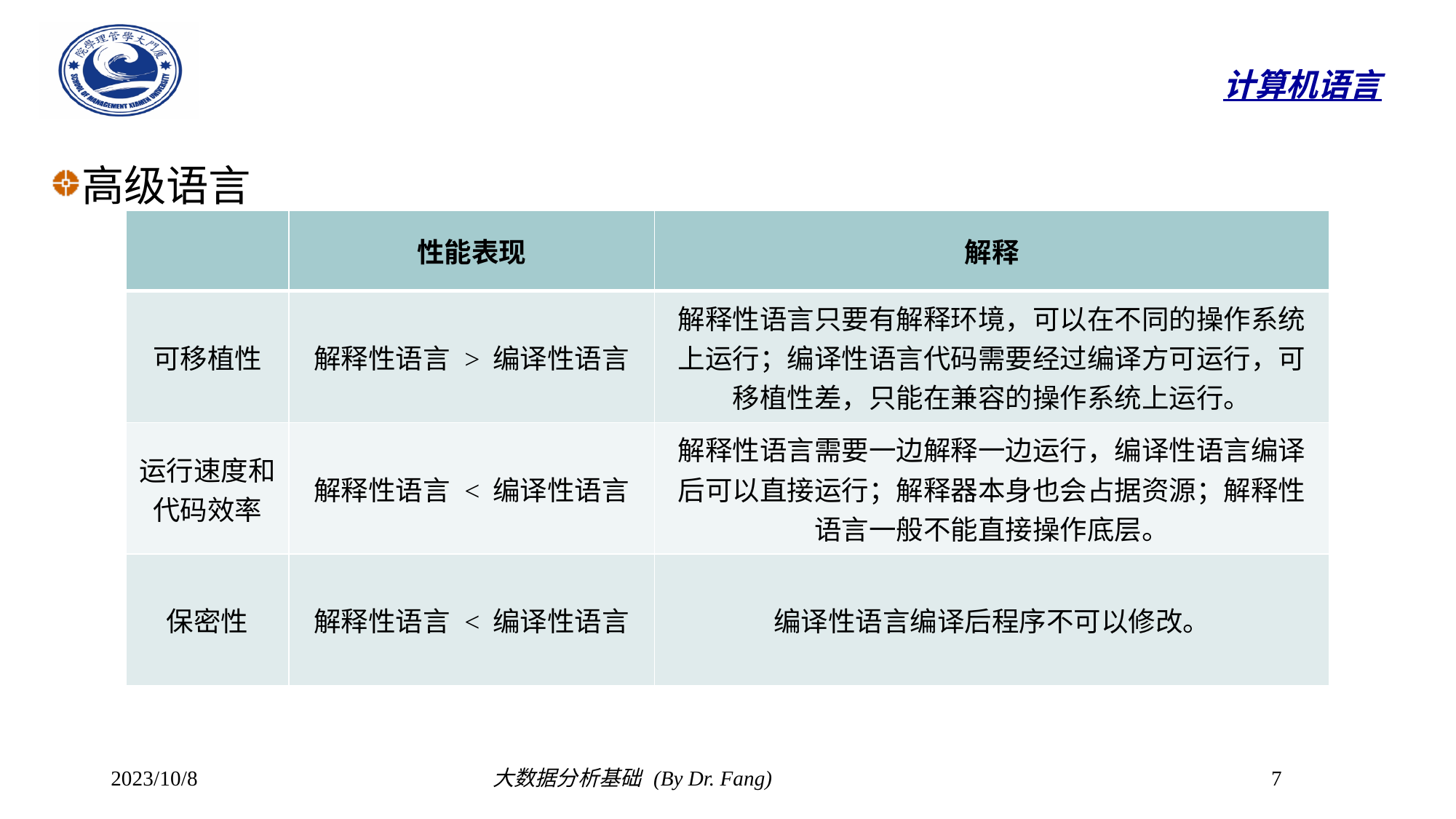

# 计算机语言
高级语言
|  | 性能表现 | 解释 |
| --- | --- | --- |
| 可移植性 | 解释性语言 > 编译性语言 | 解释性语言只要有解释环境，可以在不同的操作系统上运行；编译性语言代码需要经过编译方可运行，可移植性差，只能在兼容的操作系统上运行。 |
| 运行速度和代码效率 | 解释性语言 < 编译性语言 | 解释性语言需要一边解释一边运行，编译性语言编译后可以直接运行；解释器本身也会占据资源；解释性语言一般不能直接操作底层。 |
| 保密性 | 解释性语言 < 编译性语言 | 编译性语言编译后程序不可以修改。 |
2023/10/8
大数据分析基础 (By Dr. Fang)
7